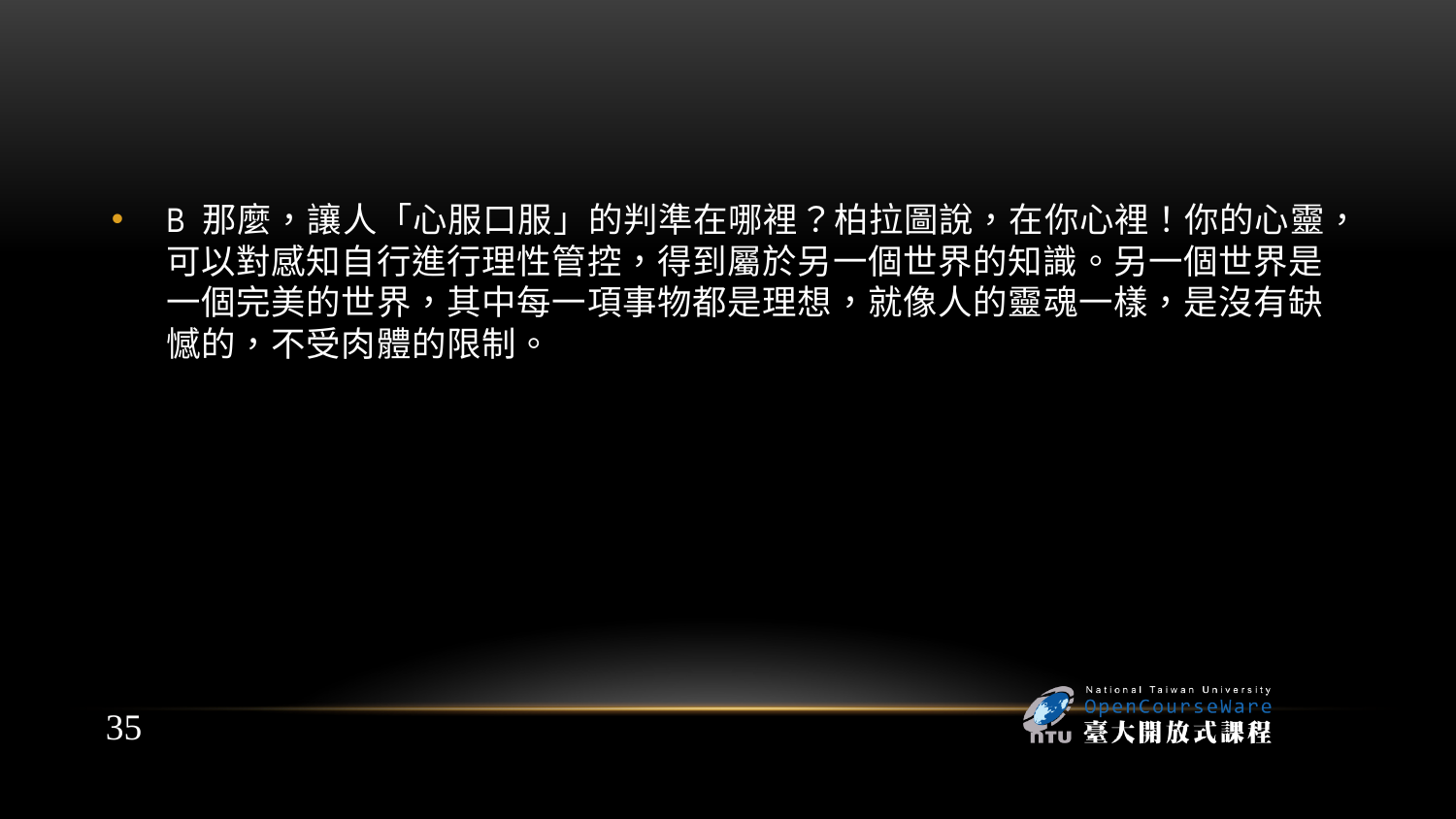

B 那麼，讓人「心服口服」的判準在哪裡？柏拉圖說，在你心裡！你的心靈，可以對感知自行進行理性管控，得到屬於另一個世界的知識。另一個世界是一個完美的世界，其中每一項事物都是理想，就像人的靈魂一樣，是沒有缺憾的，不受肉體的限制。

35